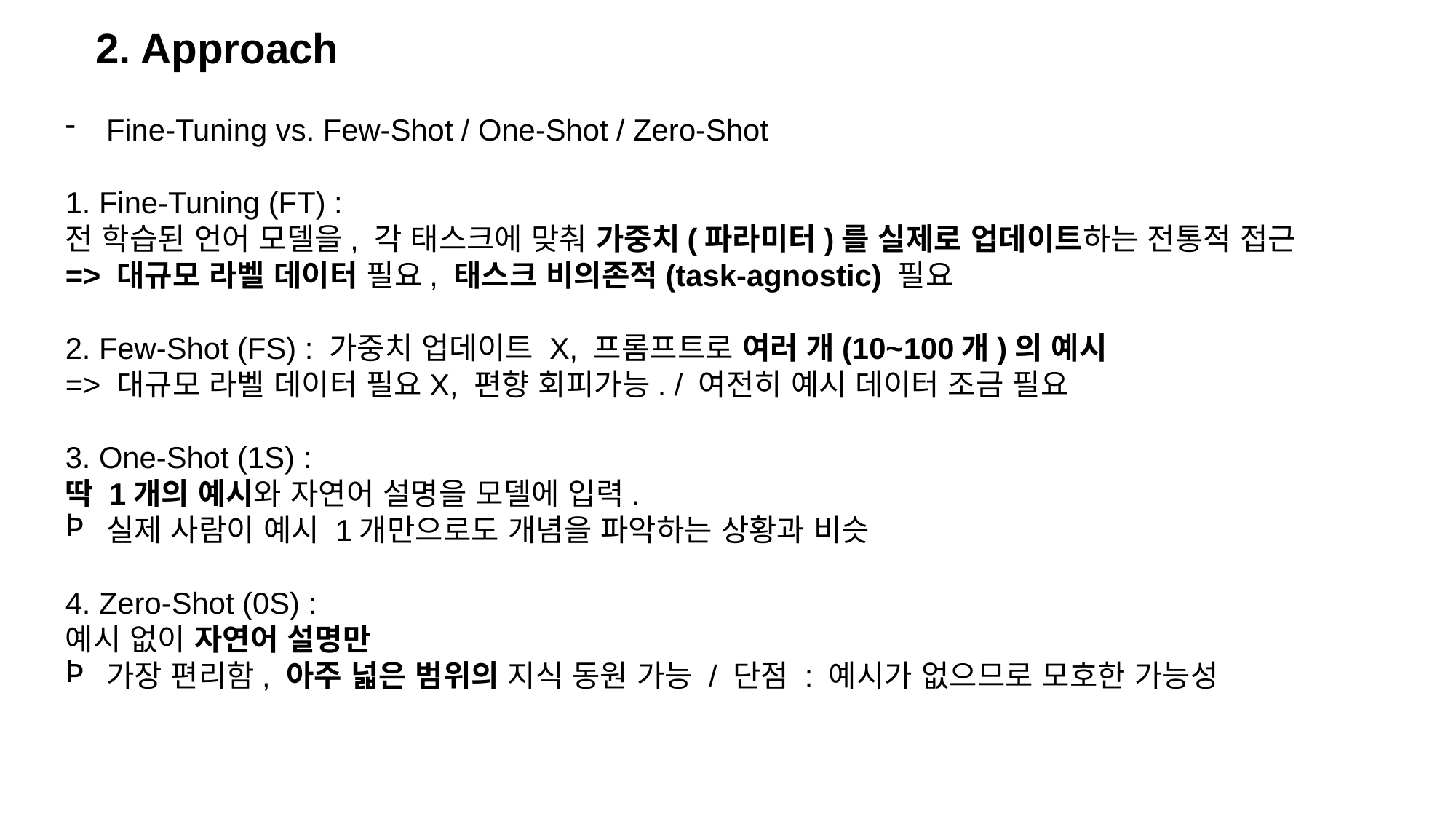

2. Approach
Fine-Tuning vs. Few-Shot / One-Shot / Zero-Shot

1. Fine-Tuning (FT) :
전 학습된 언어 모델을, 각 태스크에 맞춰 가중치(파라미터)를 실제로 업데이트하는 전통적 접근
=> 대규모 라벨 데이터 필요, 태스크 비의존적(task-agnostic) 필요

2. Few-Shot (FS) : 가중치 업데이트 X, 프롬프트로 여러 개(10~100개)의 예시
=> 대규모 라벨 데이터 필요X, 편향 회피가능. / 여전히 예시 데이터 조금 필요

3. One-Shot (1S) :
딱 1개의 예시와 자연어 설명을 모델에 입력.
실제 사람이 예시 1개만으로도 개념을 파악하는 상황과 비슷

4. Zero-Shot (0S) :
예시 없이 자연어 설명만
가장 편리함, 아주 넓은 범위의 지식 동원 가능 / 단점 : 예시가 없으므로 모호한 가능성